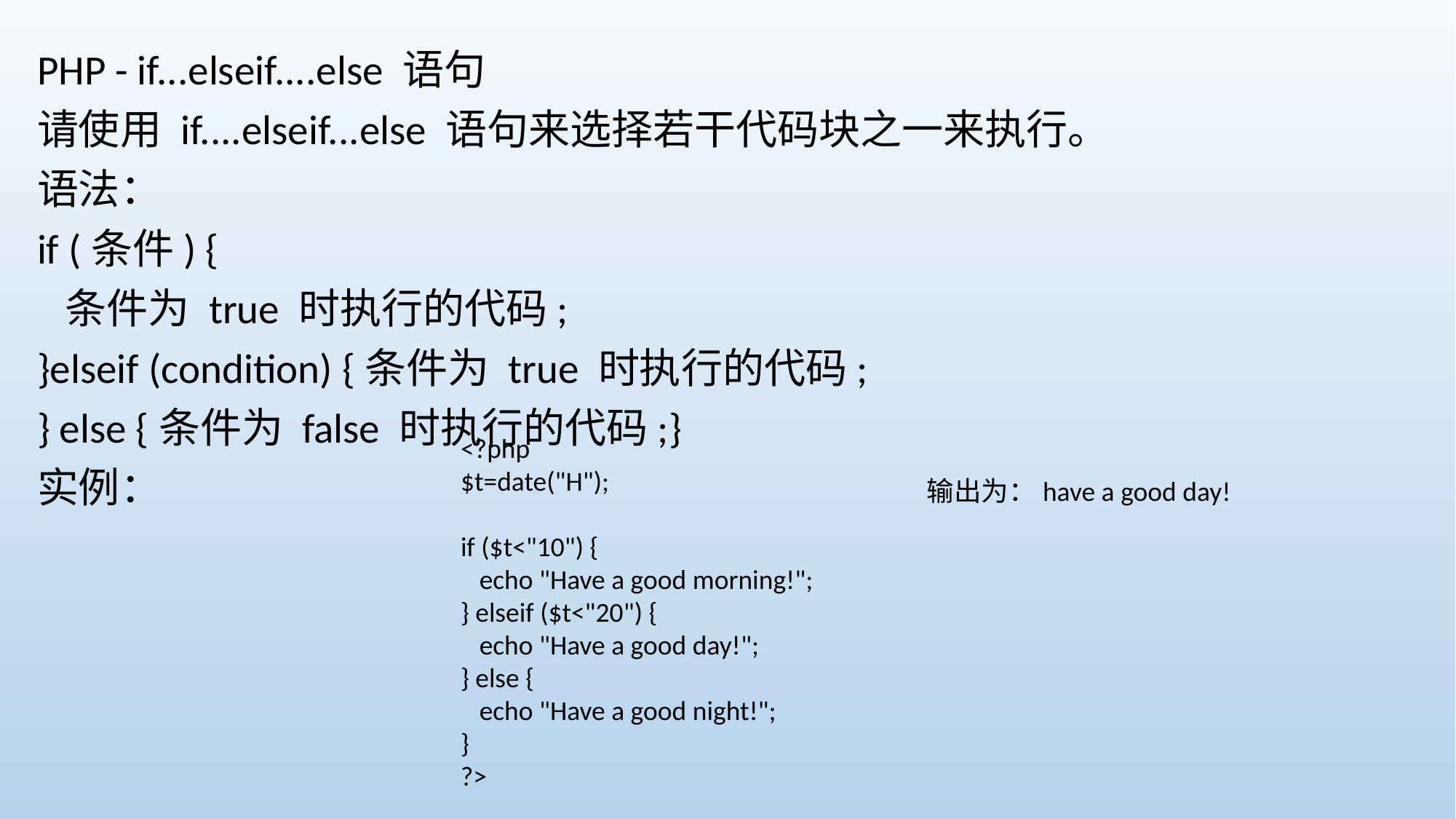

PHP - if...elseif....else 语句
请使用 if....elseif...else 语句来选择若干代码块之一来执行。
语法：
if (条件) {
  条件为 true 时执行的代码;
}elseif (condition) {条件为 true 时执行的代码;
} else {条件为 false 时执行的代码;}
实例：

<?php
$t=date("H");

if ($t<"10") {
   echo "Have a good morning!";
} elseif ($t<"20") {
   echo "Have a good day!";
} else {
   echo "Have a good night!";
}
?>
输出为：have a good day!